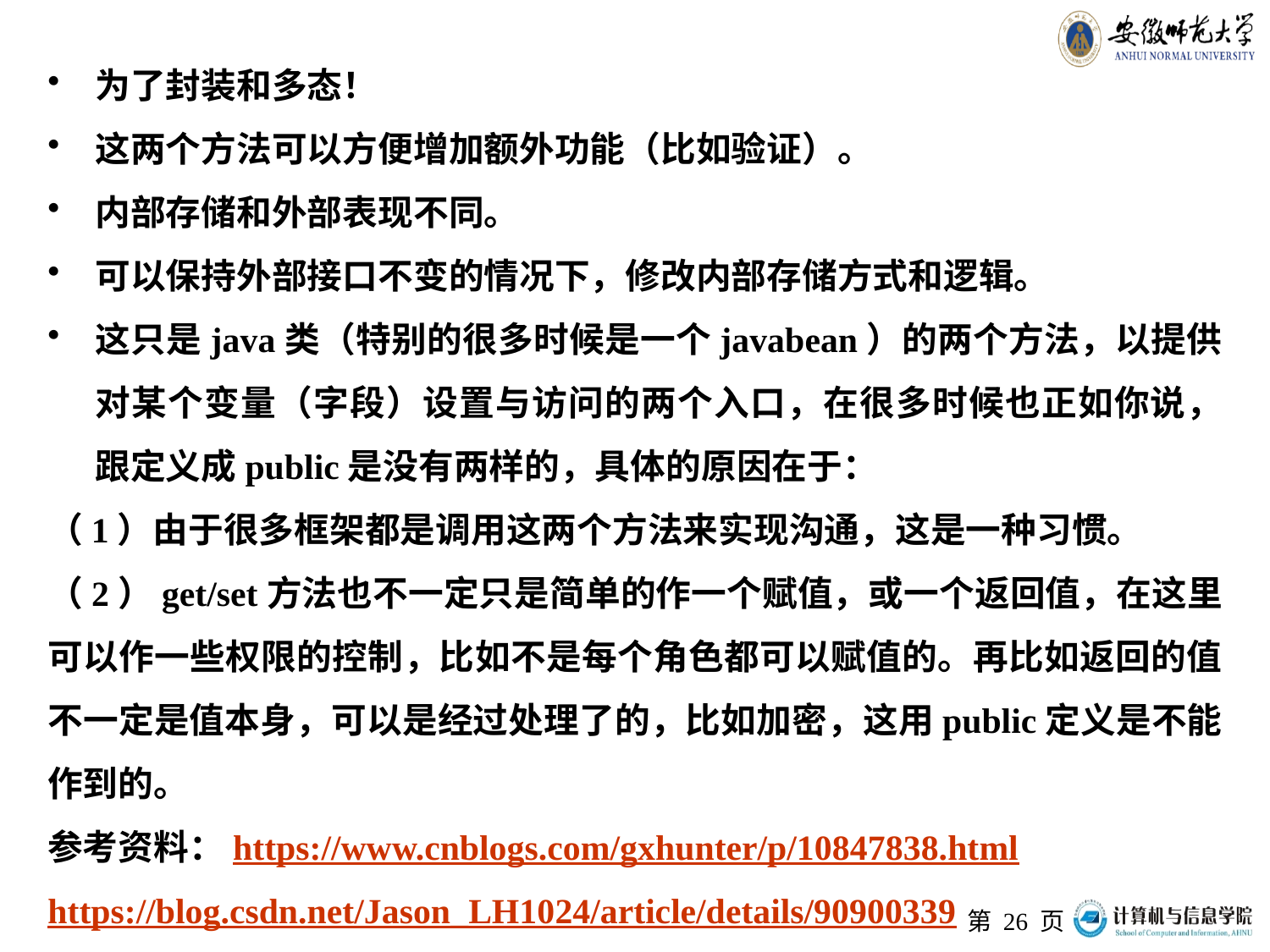

为了封装和多态！
这两个方法可以方便增加额外功能（比如验证）。
内部存储和外部表现不同。
可以保持外部接口不变的情况下，修改内部存储方式和逻辑。
这只是java类（特别的很多时候是一个javabean）的两个方法，以提供对某个变量（字段）设置与访问的两个入口，在很多时候也正如你说，跟定义成public是没有两样的，具体的原因在于：
（1）由于很多框架都是调用这两个方法来实现沟通，这是一种习惯。
（2）get/set方法也不一定只是简单的作一个赋值，或一个返回值，在这里可以作一些权限的控制，比如不是每个角色都可以赋值的。再比如返回的值不一定是值本身，可以是经过处理了的，比如加密，这用public定义是不能作到的。
参考资料：https://www.cnblogs.com/gxhunter/p/10847838.html
https://blog.csdn.net/Jason_LH1024/article/details/90900339

第 26 页